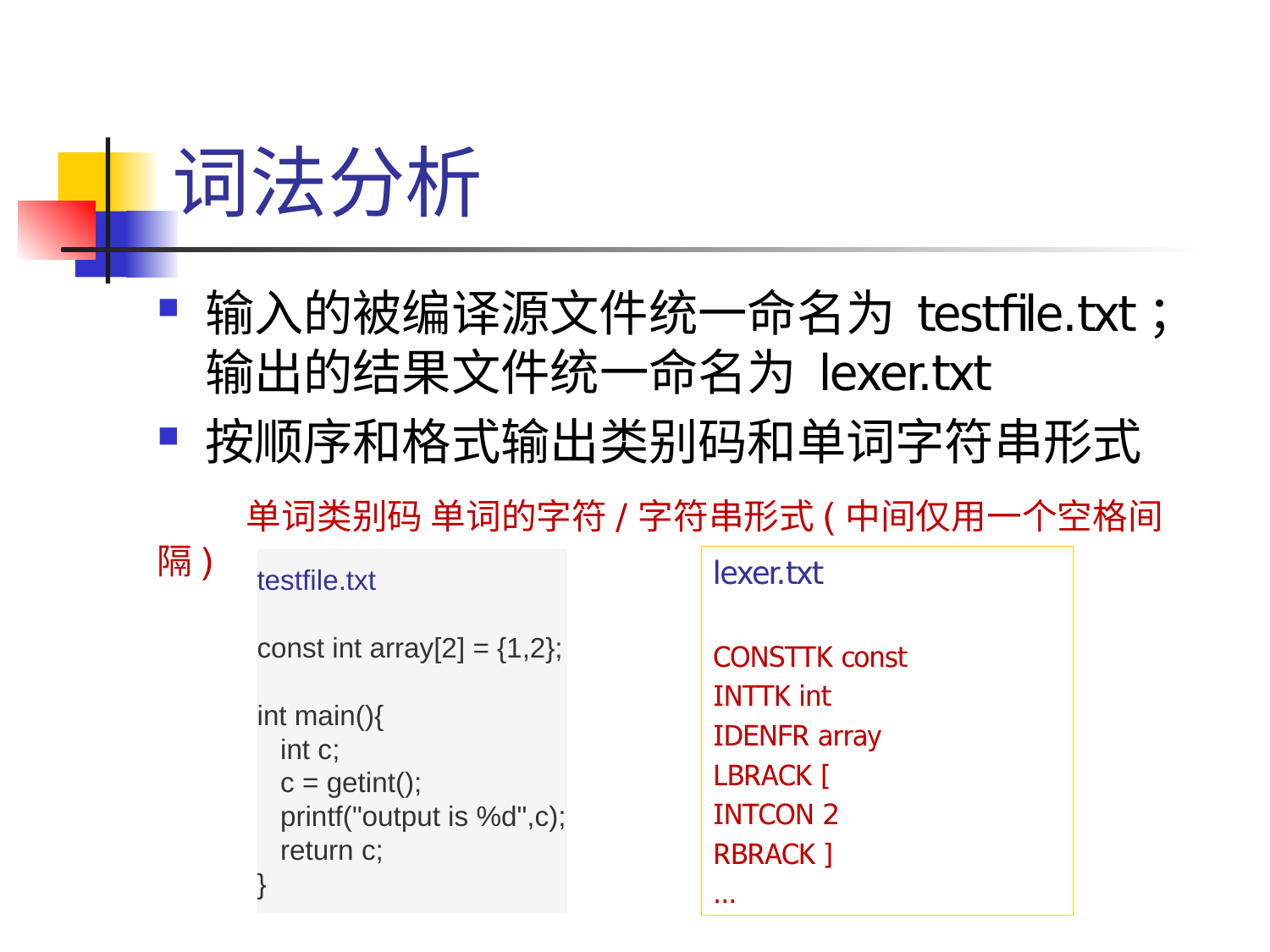

# 词法分析
输入的被编译源文件统一命名为 testfile.txt；输出的结果文件统一命名为 lexer.txt
按顺序和格式输出类别码和单词字符串形式
       单词类别码 单词的字符/字符串形式(中间仅用一个空格间隔)

testfile.txt

const int array[2] = {1,2};
int main(){
   int c;
   c = getint();
   printf("output is %d",c);
   return c;
}
lexer.txt

CONSTTK const
INTTK int
IDENFR array
LBRACK [
INTCON 2
RBRACK ]
…